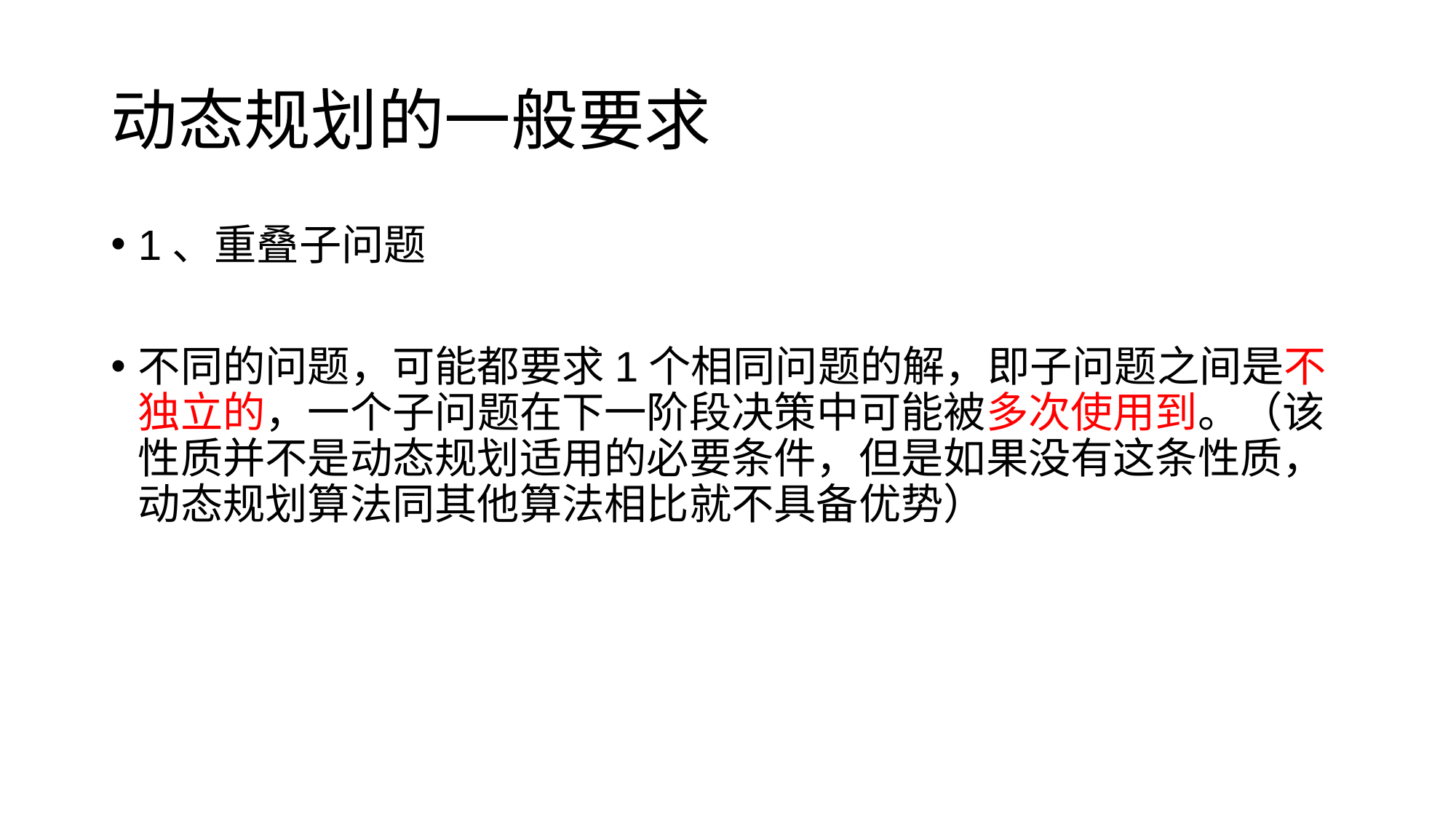

# 动态规划的一般要求
1、重叠子问题

不同的问题，可能都要求1个相同问题的解，即子问题之间是不独立的，一个子问题在下一阶段决策中可能被多次使用到。（该性质并不是动态规划适用的必要条件，但是如果没有这条性质，动态规划算法同其他算法相比就不具备优势）